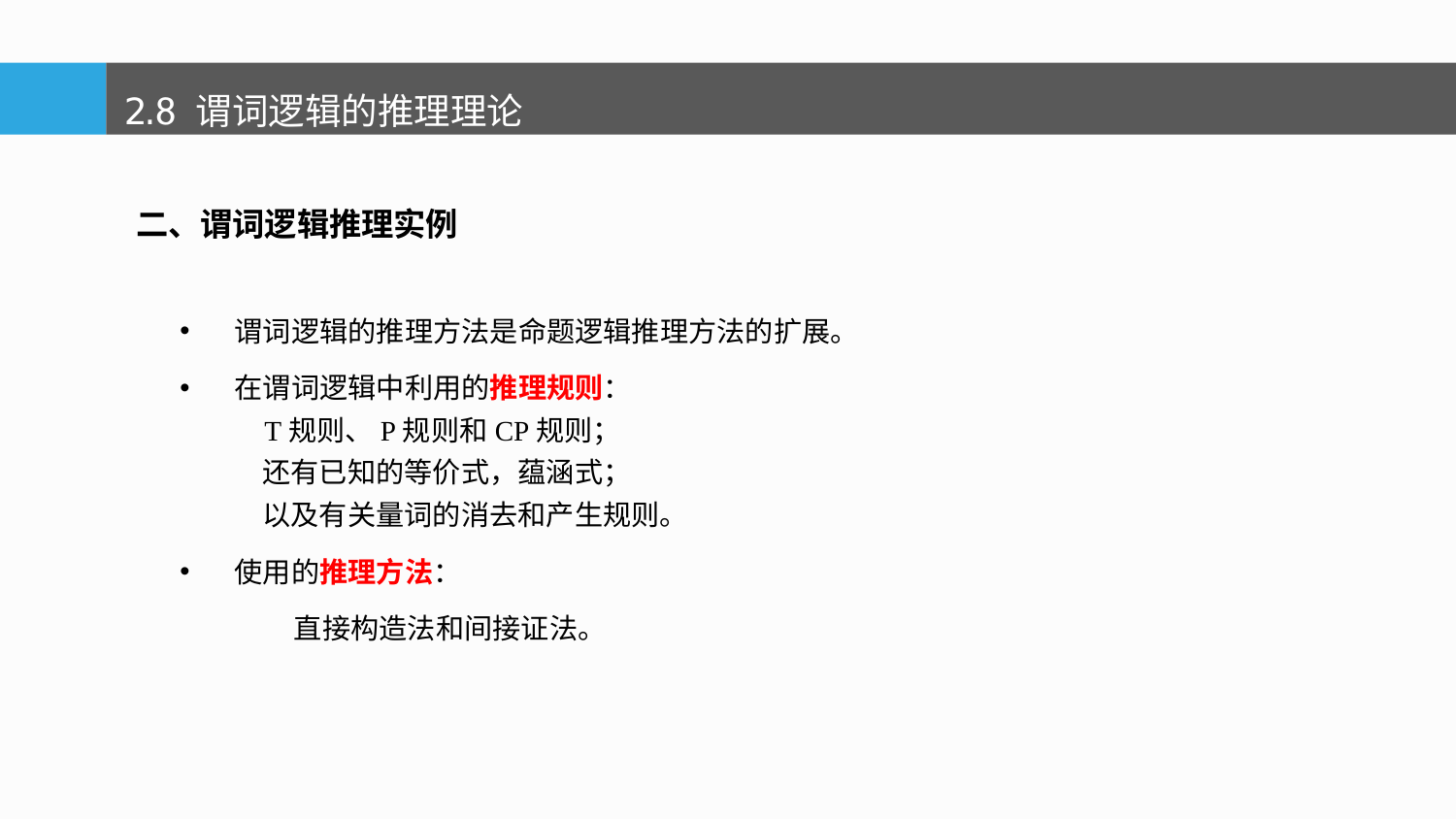

2.8 谓词逻辑的推理理论

二、谓词逻辑推理实例
谓词逻辑的推理方法是命题逻辑推理方法的扩展。
在谓词逻辑中利用的推理规则：
            T规则、P规则和CP规则；
            还有已知的等价式，蕴涵式；
            以及有关量词的消去和产生规则。
使用的推理方法：
                 直接构造法和间接证法。